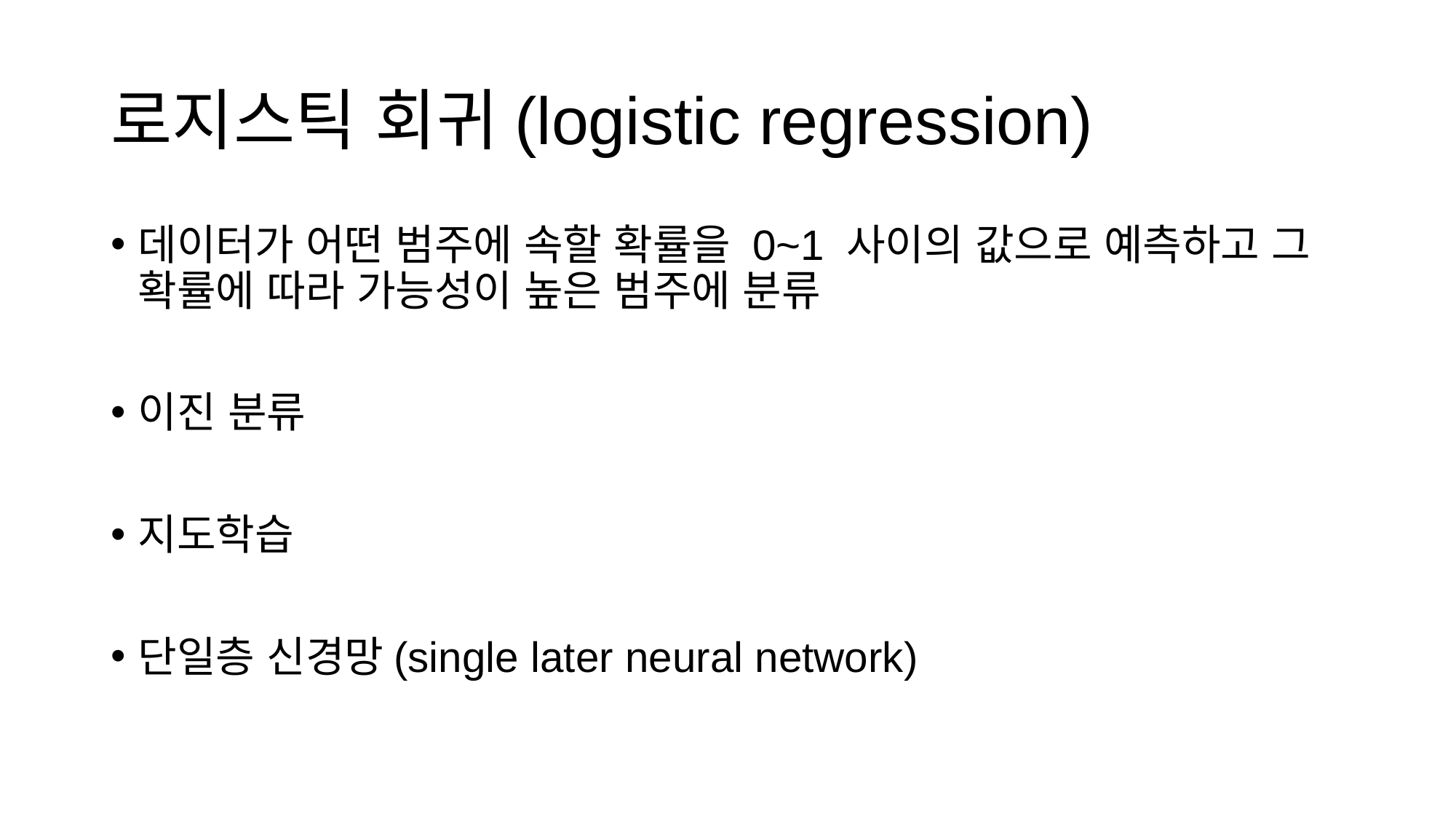

# 로지스틱 회귀(logistic regression)
데이터가 어떤 범주에 속할 확률을 0~1 사이의 값으로 예측하고 그 확률에 따라 가능성이 높은 범주에 분류

이진 분류

지도학습

단일층 신경망(single later neural network)